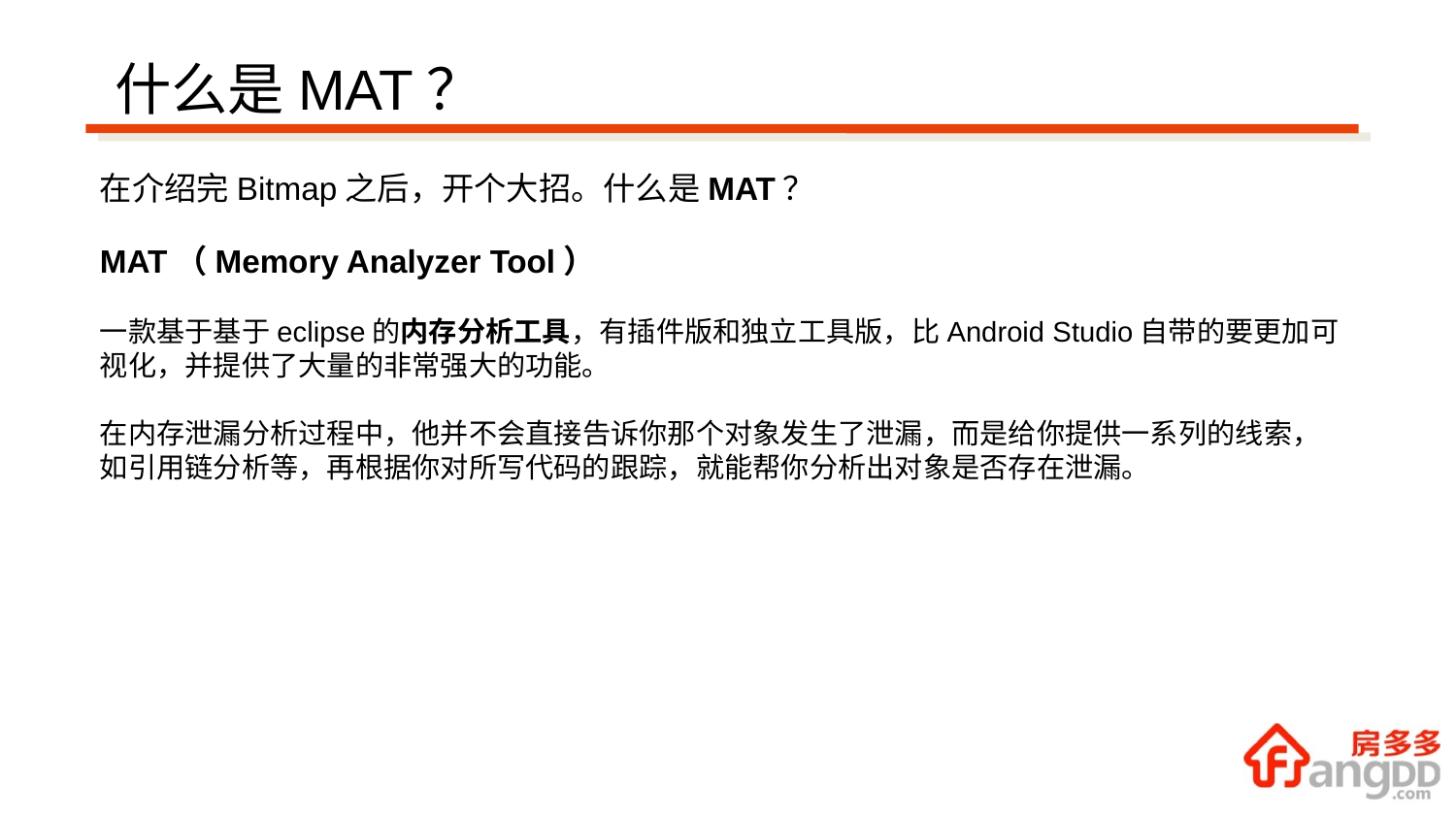

什么是MAT？

在介绍完Bitmap之后，开个大招。什么是MAT？

MAT（Memory Analyzer Tool）

一款基于基于eclipse的内存分析工具，有插件版和独立工具版，比Android Studio自带的要更加可视化，并提供了大量的非常强大的功能。

在内存泄漏分析过程中，他并不会直接告诉你那个对象发生了泄漏，而是给你提供一系列的线索，如引用链分析等，再根据你对所写代码的跟踪，就能帮你分析出对象是否存在泄漏。